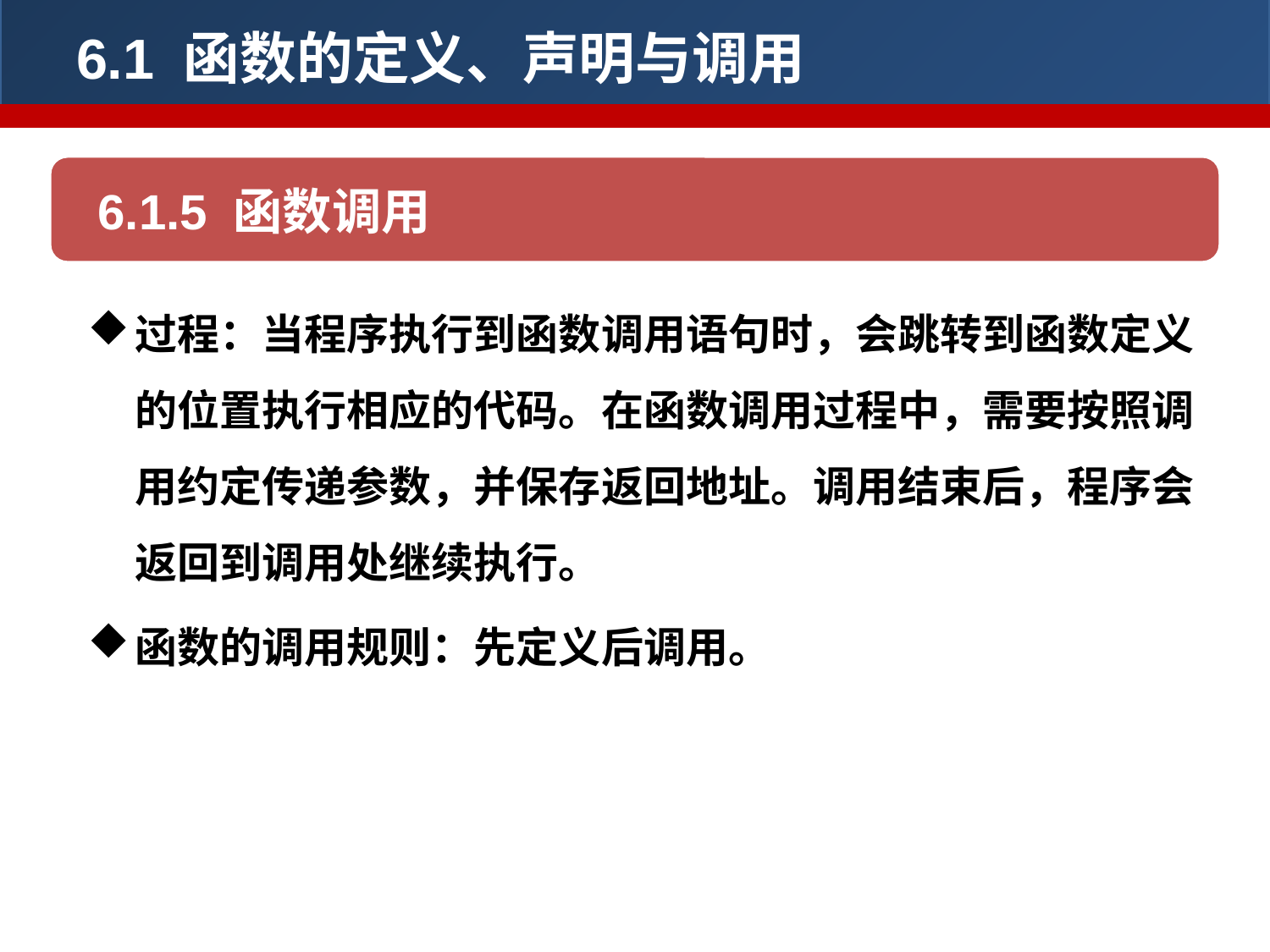

6.1 函数的定义、声明与调用

6.1.5 函数调用
过程：当程序执行到函数调用语句时，会跳转到函数定义的位置执行相应的代码。在函数调用过程中，需要按照调用约定传递参数，并保存返回地址。调用结束后，程序会返回到调用处继续执行。
函数的调用规则：先定义后调用。